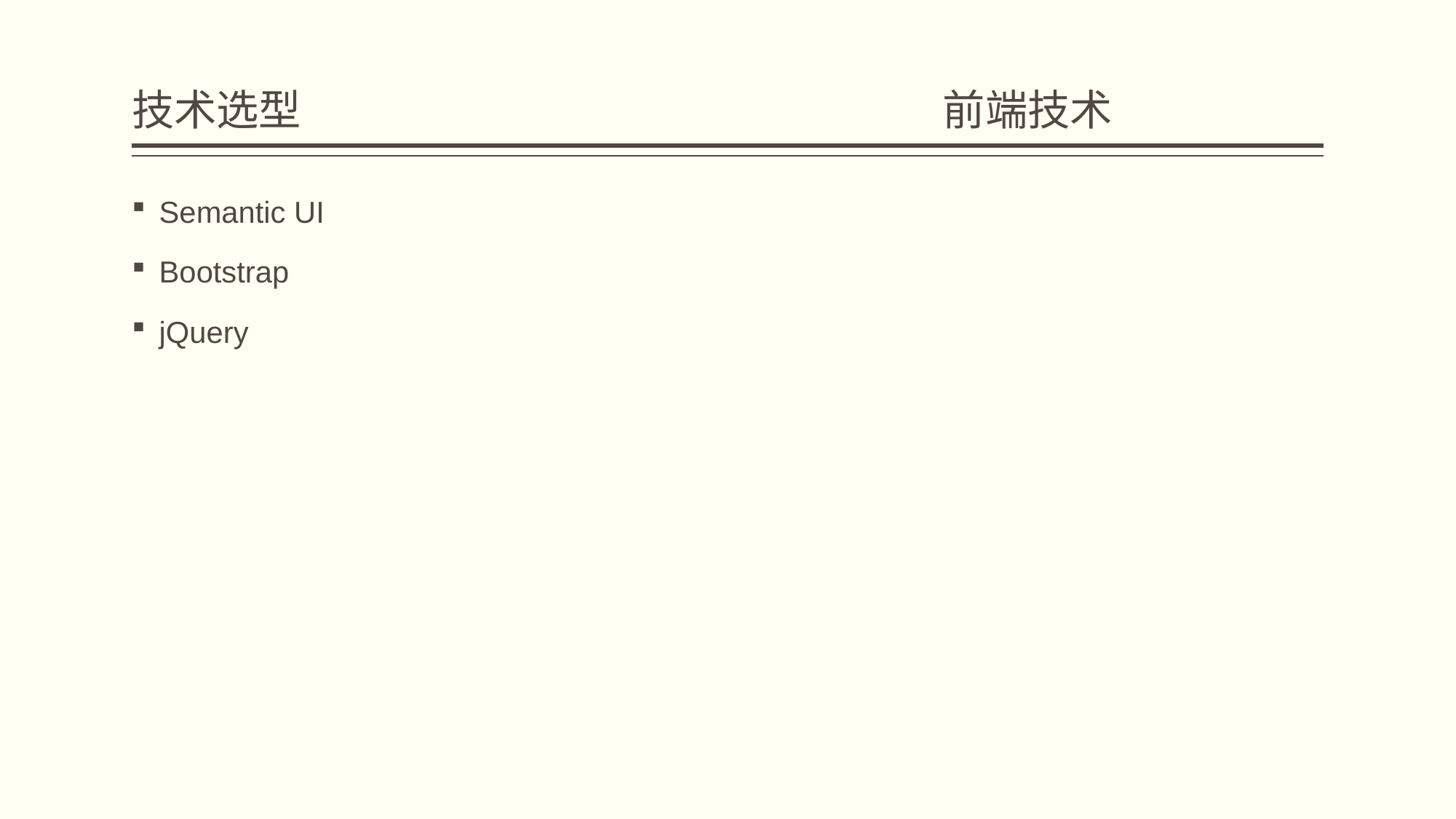

# 技术选型                                                                    前端技术
Semantic UI
Bootstrap
jQuery